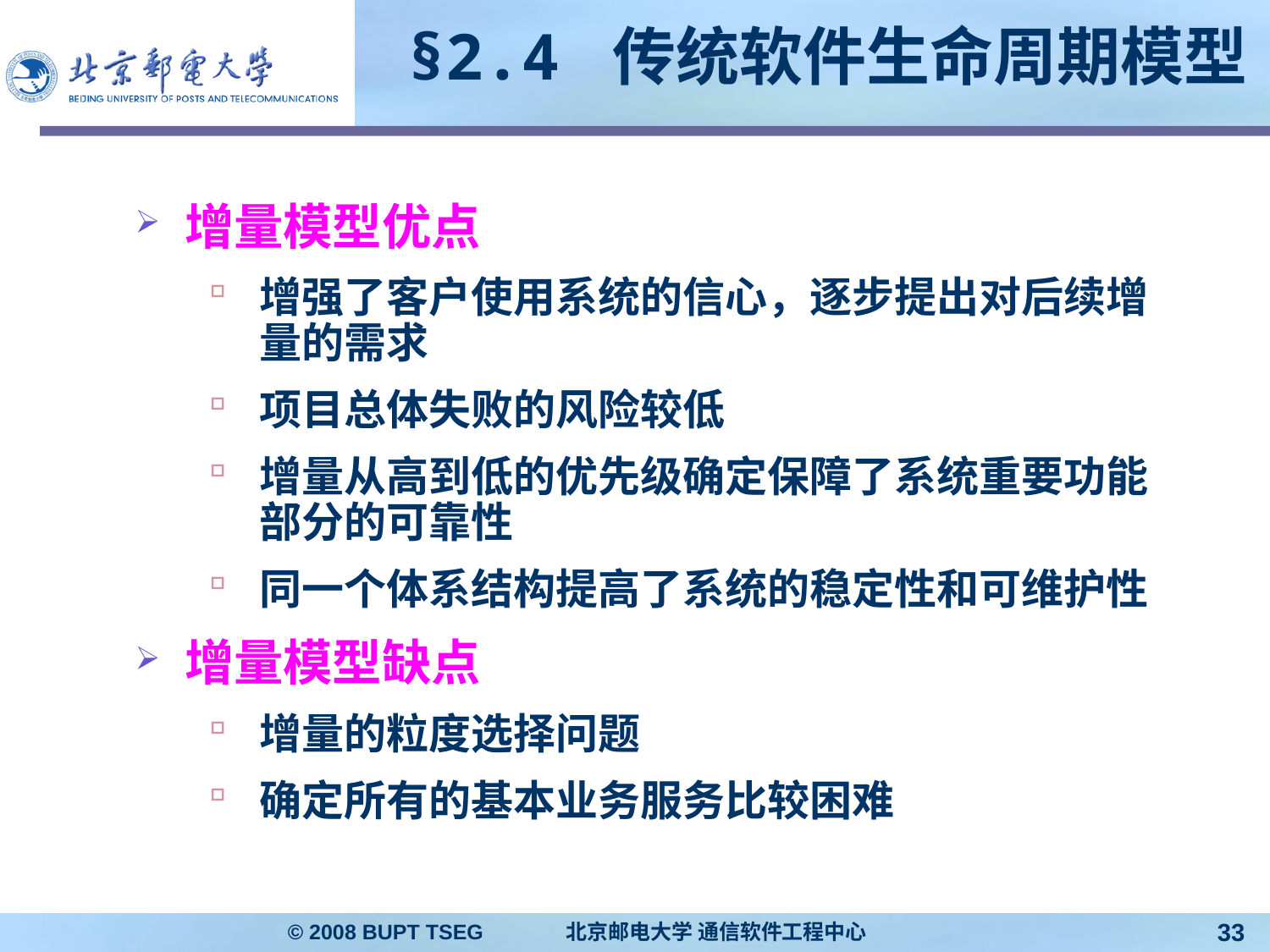

# §2.4 传统软件生命周期模型
增量模型优点
增强了客户使用系统的信心，逐步提出对后续增量的需求
项目总体失败的风险较低
增量从高到低的优先级确定保障了系统重要功能部分的可靠性
同一个体系结构提高了系统的稳定性和可维护性
增量模型缺点
增量的粒度选择问题
确定所有的基本业务服务比较困难
© 2008 BUPT TSEG             北京邮电大学 通信软件工程中心